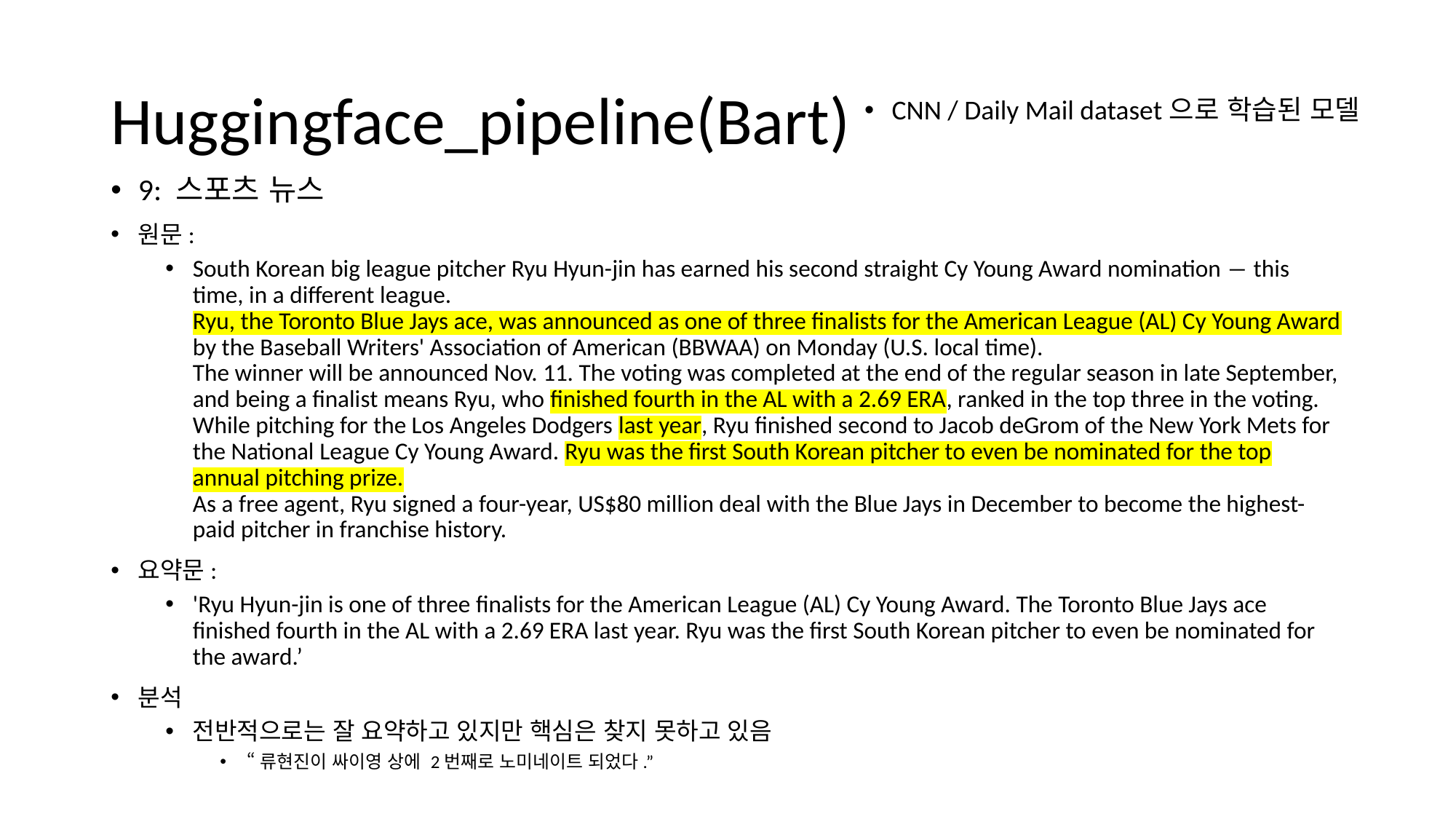

# Huggingface_pipeline(Bart)
CNN / Daily Mail dataset으로 학습된 모델
9: 스포츠 뉴스
원문:
South Korean big league pitcher Ryu Hyun-jin has earned his second straight Cy Young Award nomination ― this time, in a different league.
Ryu, the Toronto Blue Jays ace, was announced as one of three finalists for the American League (AL) Cy Young Award by the Baseball Writers' Association of American (BBWAA) on Monday (U.S. local time).
The winner will be announced Nov. 11. The voting was completed at the end of the regular season in late September, and being a finalist means Ryu, who finished fourth in the AL with a 2.69 ERA, ranked in the top three in the voting.
While pitching for the Los Angeles Dodgers last year, Ryu finished second to Jacob deGrom of the New York Mets for the National League Cy Young Award. Ryu was the first South Korean pitcher to even be nominated for the top annual pitching prize.
As a free agent, Ryu signed a four-year, US$80 million deal with the Blue Jays in December to become the highest-paid pitcher in franchise history.
요약문:
'Ryu Hyun-jin is one of three finalists for the American League (AL) Cy Young Award. The Toronto Blue Jays ace finished fourth in the AL with a 2.69 ERA last year. Ryu was the first South Korean pitcher to even be nominated for the award.’
분석
전반적으로는 잘 요약하고 있지만 핵심은 찾지 못하고 있음
“류현진이 싸이영 상에 2번째로 노미네이트 되었다.”